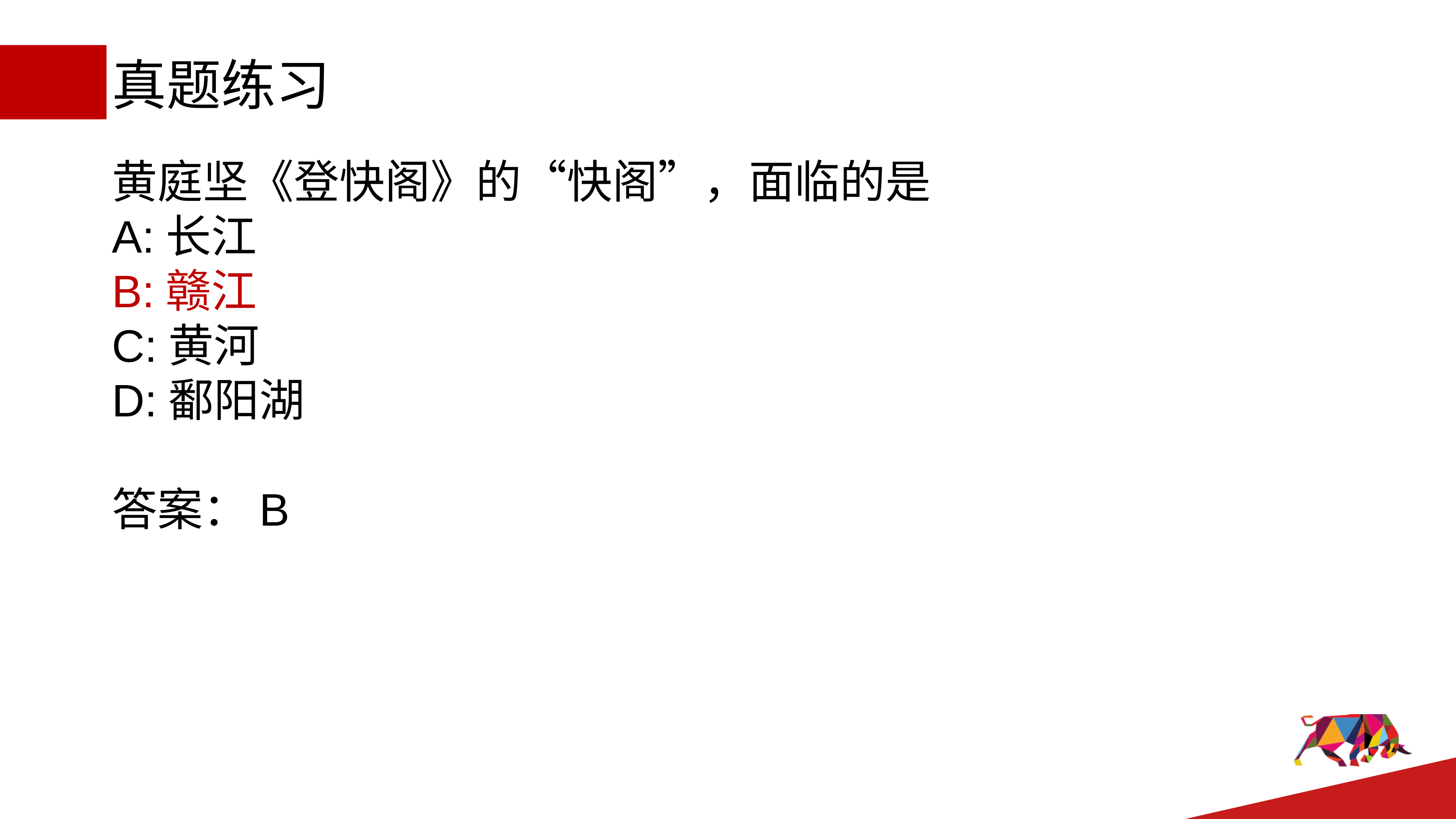

# 真题练习
黄庭坚《登快阁》的“快阁”，面临的是
A:长江
B:赣江
C:黄河
D:鄱阳湖

答案：B